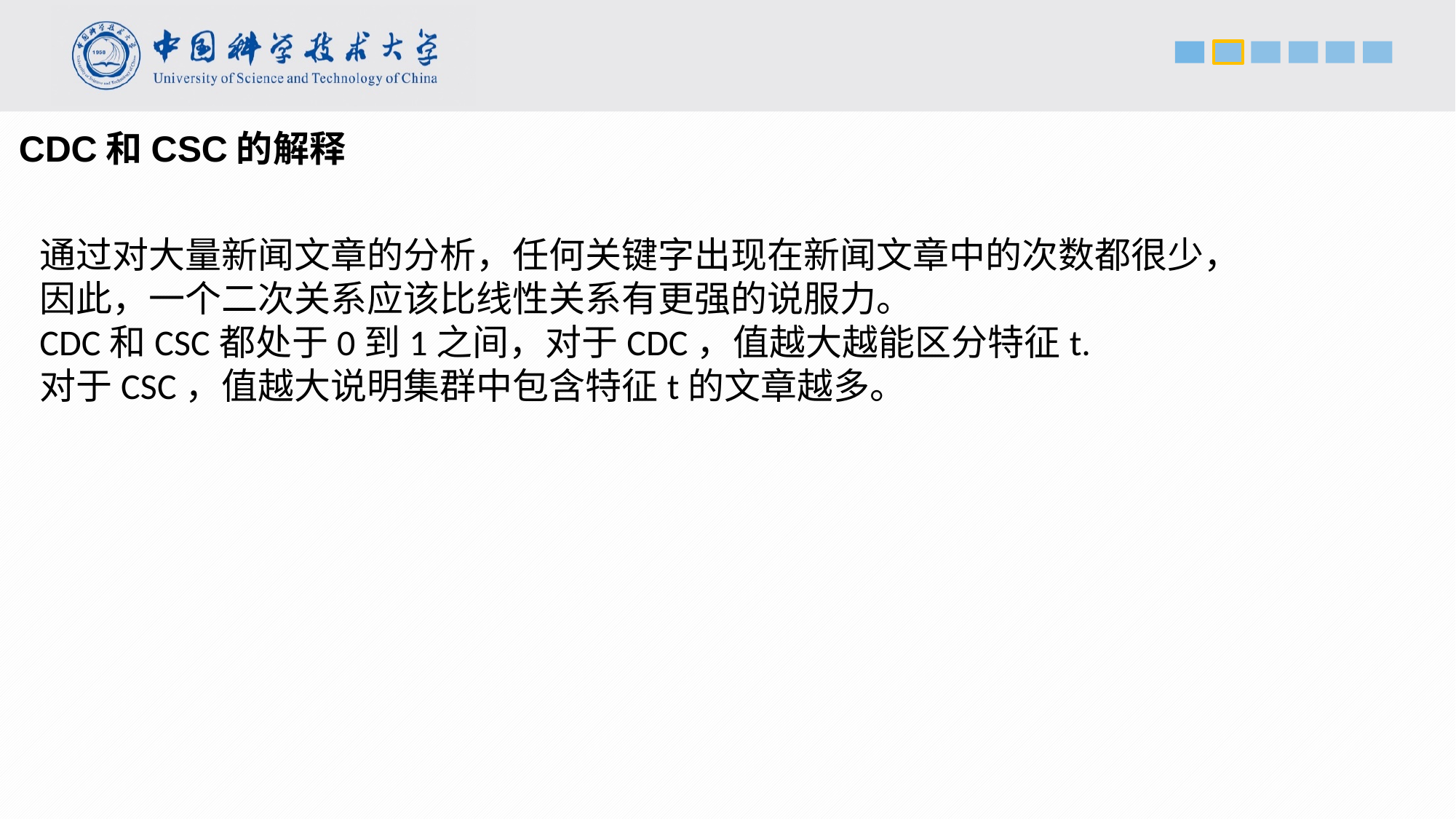

CDC和CSC的解释
通过对大量新闻文章的分析，任何关键字出现在新闻文章中的次数都很少，
因此，一个二次关系应该比线性关系有更强的说服力。
CDC和CSC都处于0到1之间，对于CDC，值越大越能区分特征t.
对于CSC，值越大说明集群中包含特征t的文章越多。